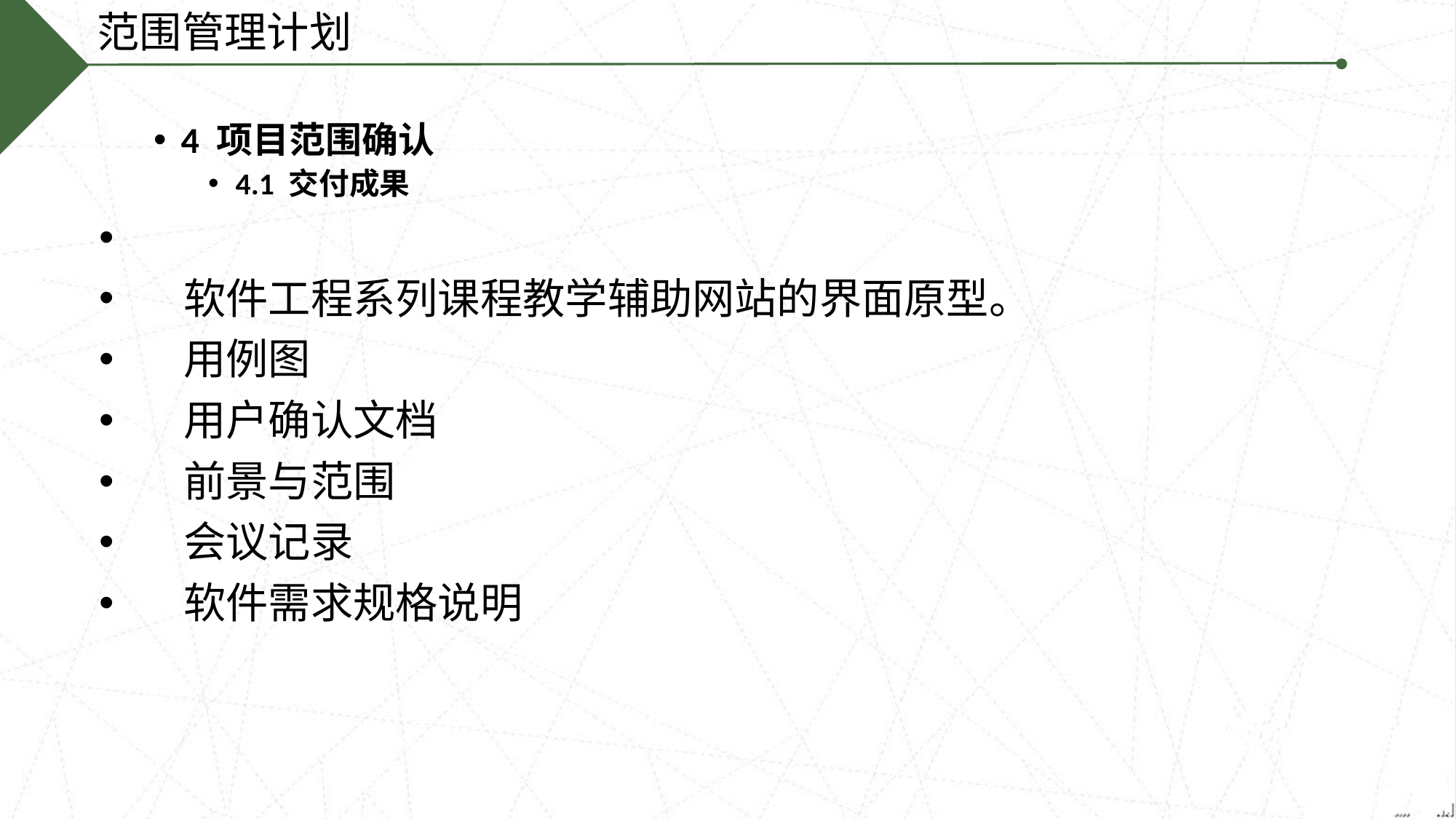

范围管理计划

4 项目范围确认
4.1 交付成果

     软件工程系列课程教学辅助网站的界面原型。
     用例图
     用户确认文档
     前景与范围
     会议记录
     软件需求规格说明